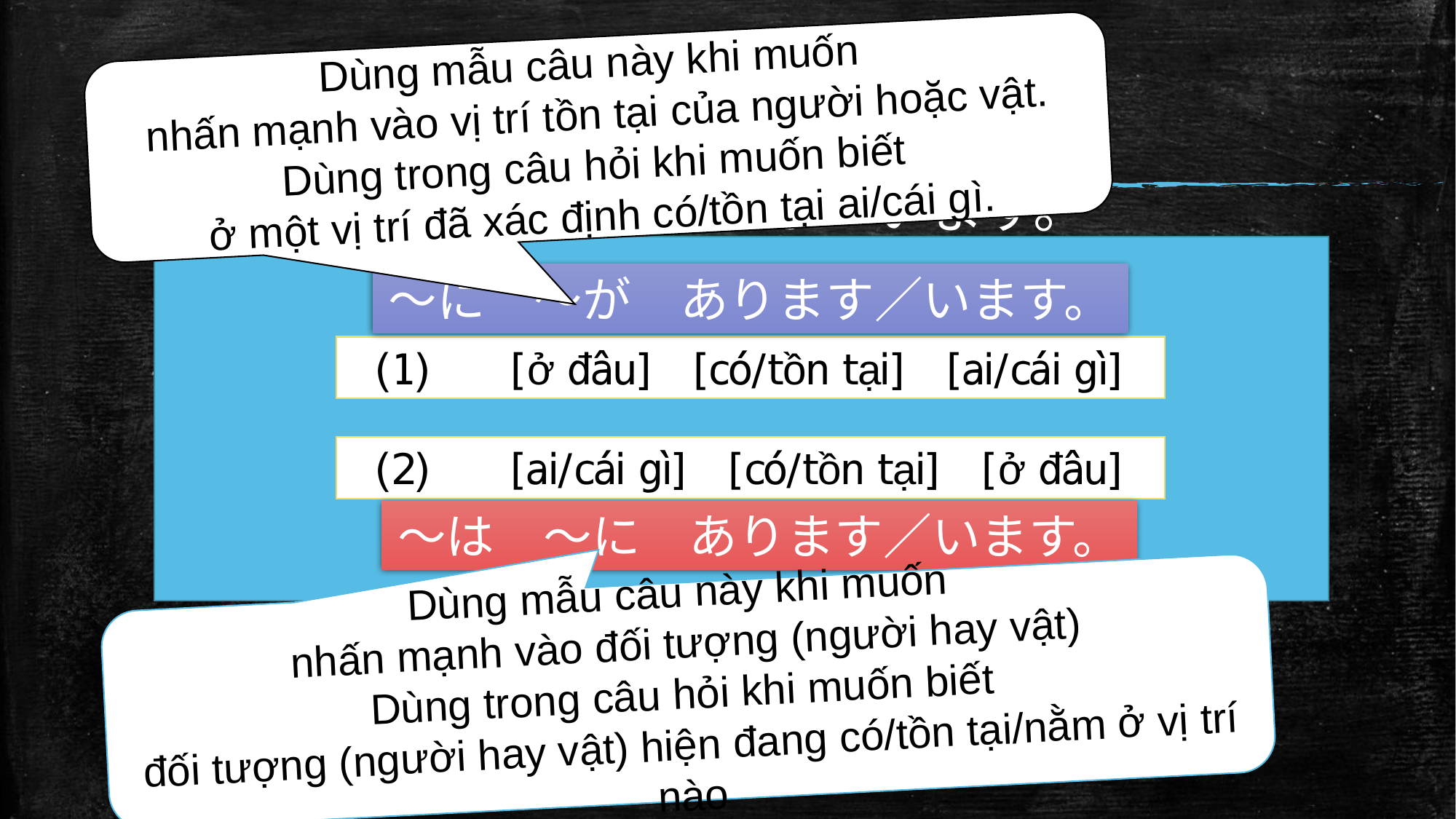

Dùng mẫu câu này khi muốn
nhấn mạnh vào vị trí tồn tại của người hoặc vật.
Dùng trong câu hỏi khi muốn biết
ở một vị trí đã xác định có/tồn tại ai/cái gì.
ロビーに　テレビが　あります。
じむしょ
事務所に　田中さんが　います。

～に　～が　あります／います。
(1)      [ở đâu]   [có/tồn tại]   [ai/cái gì]
(2)      [ai/cái gì]   [có/tồn tại]   [ở đâu]
～は　～に　あります／います。
Dùng mẫu câu này khi muốn
nhấn mạnh vào đối tượng (người hay vật)
Dùng trong câu hỏi khi muốn biết
đối tượng (người hay vật) hiện đang có/tồn tại/nằm ở vị trí nào
テレビは　ロビーに　あります。
じむしょ
田中さんは　事務所に　います。